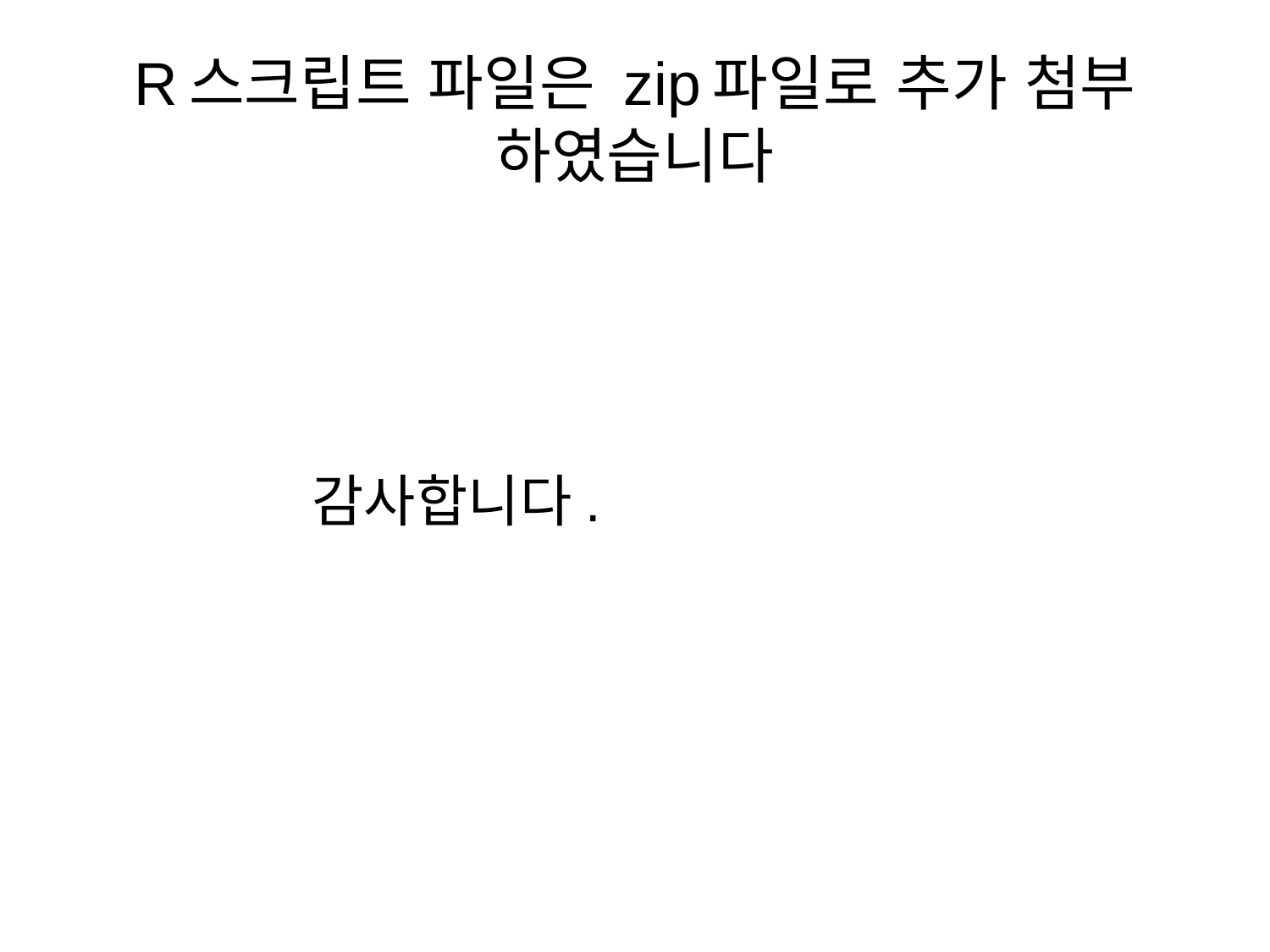

# R스크립트 파일은 zip파일로 추가 첨부 하였습니다

              감사합니다.